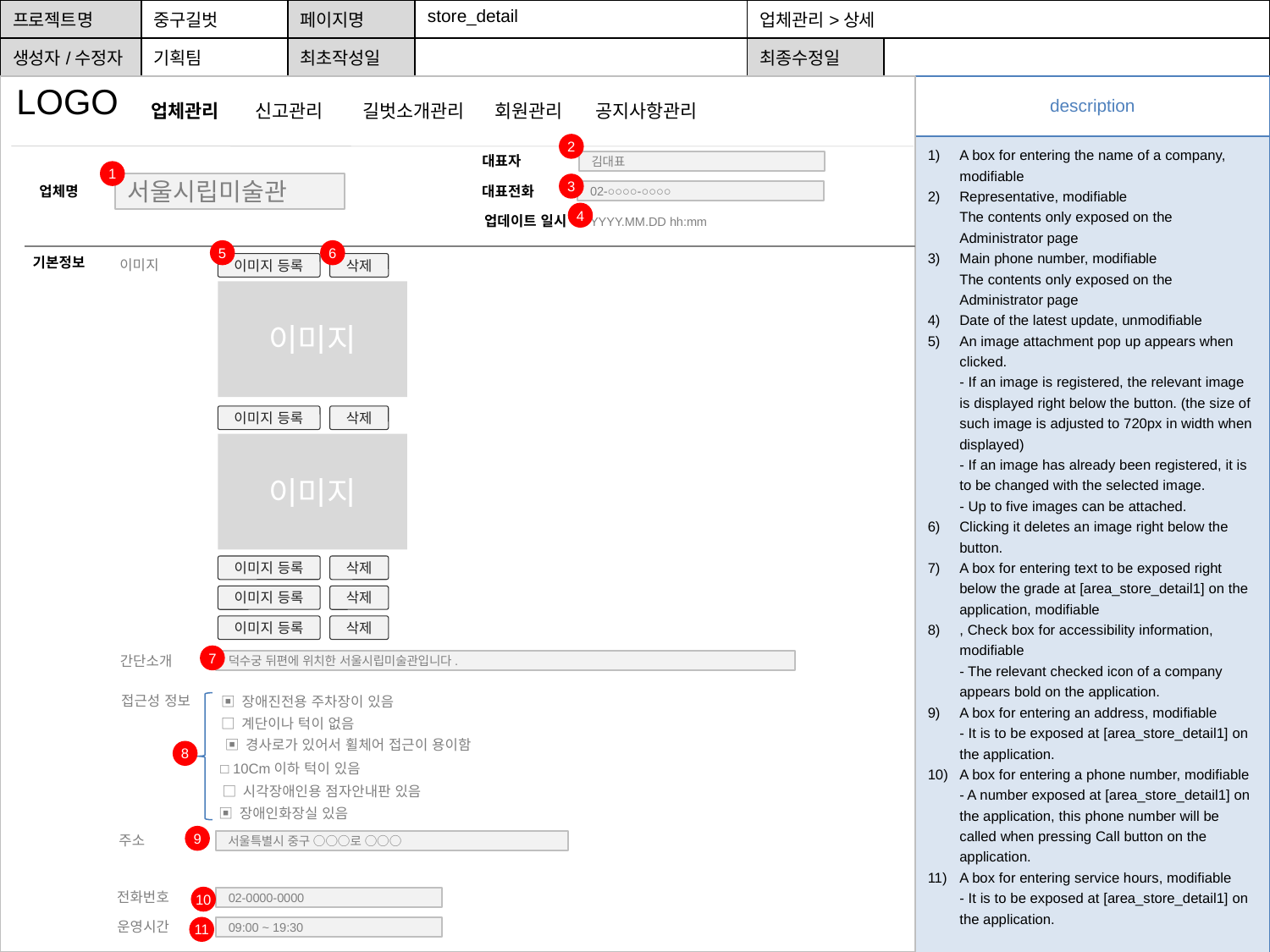

| 프로젝트명 | 중구길벗 | 페이지명 | store\_detail | 업체관리>상세 |  |
| --- | --- | --- | --- | --- | --- |
| 생성자/수정자 | 기획팀 | 최초작성일 |  | 최종수정일 |  |
| description |
| --- |
| A box for entering the name of a company, modifiable Representative, modifiable The contents only exposed on the Administrator page Main phone number, modifiable The contents only exposed on the Administrator page Date of the latest update, unmodifiable An image attachment pop up appears when clicked. - If an image is registered, the relevant image is displayed right below the button. (the size of such image is adjusted to 720px in width when displayed) - If an image has already been registered, it is to be changed with the selected image. - Up to five images can be attached. Clicking it deletes an image right below the button. A box for entering text to be exposed right below the grade at [area\_store\_detail1] on the application, modifiable , Check box for accessibility information, modifiable - The relevant checked icon of a company appears bold on the application. A box for entering an address, modifiable - It is to be exposed at [area\_store\_detail1] on the application. A box for entering a phone number, modifiable - A number exposed at [area\_store\_detail1] on the application, this phone number will be called when pressing Call button on the application. A box for entering service hours, modifiable - It is to be exposed at [area\_store\_detail1] on the application. Continued in the next page |

LOGO
업체관리
신고관리
길벗소개관리
회원관리
공지사항관리
2
대표자
김대표
1
서울시립미술관
3
업체명
대표전화
02-○○○○-○○○○
4
업데이트 일시
YYYY.MM.DD hh:mm
6
5
기본정보
이미지
이미지 등록
삭제
이미지
이미지 등록
삭제
이미지
이미지 등록
삭제
이미지 등록
삭제
이미지 등록
삭제
7
간단소개
덕수궁 뒤편에 위치한 서울시립미술관입니다.
접근성 정보
▣ 장애진전용 주차장이 있음

□ 계단이나 턱이 없음
▣ 경사로가 있어서 휠체어 접근이 용이함
8
□ 10Cm이하 턱이 있음
□ 시각장애인용 점자안내판 있음
▣ 장애인화장실 있음
9
주소
서울특별시 중구 ○○○로 ○○○
전화번호
10
02-0000-0000
운영시간
11
09:00 ~ 19:30